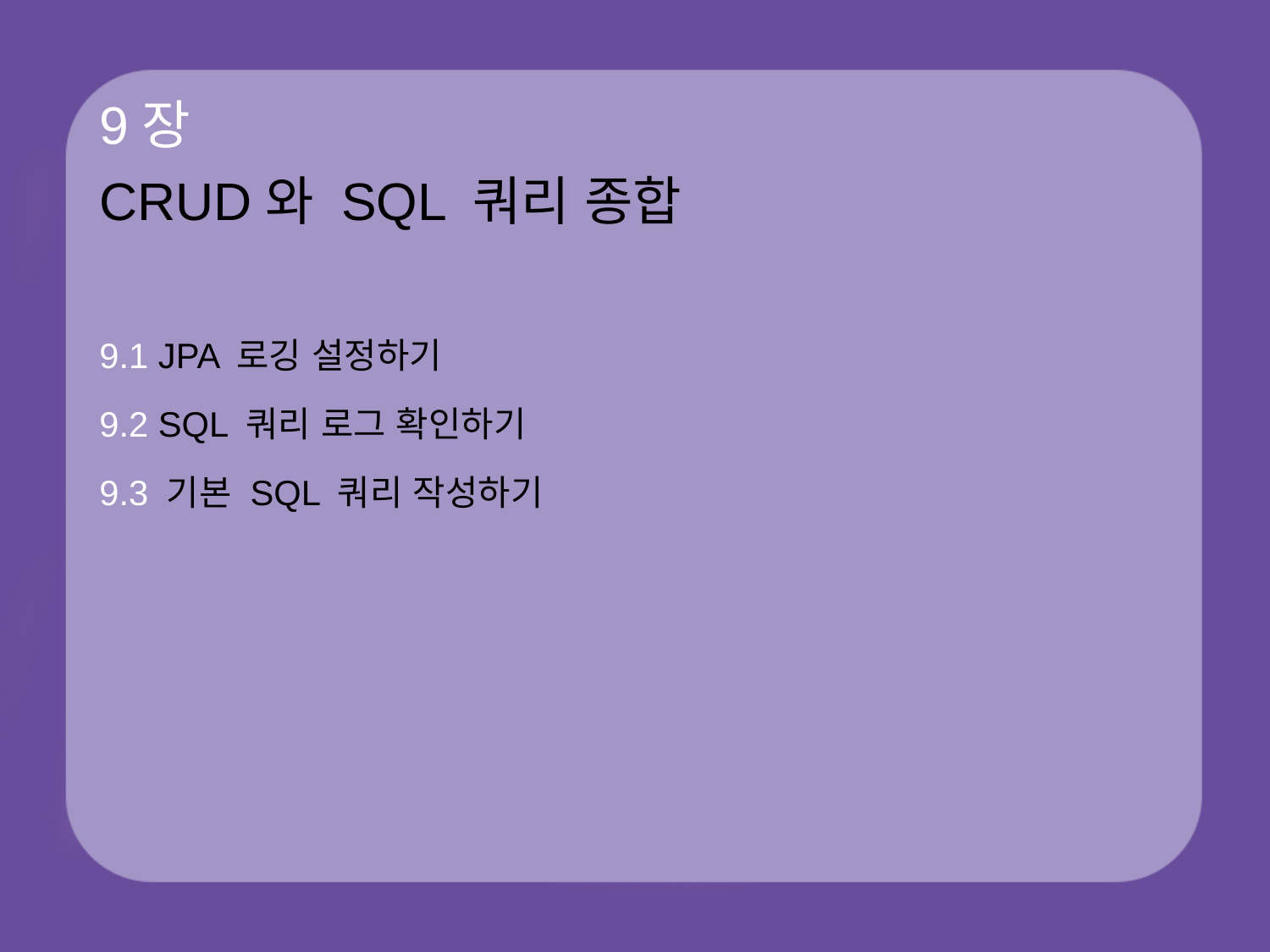

# 9장 CRUD와 SQL 쿼리 종합
9.1 JPA 로깅 설정하기
9.2 SQL 쿼리 로그 확인하기
9.3 기본 SQL 쿼리 작성하기